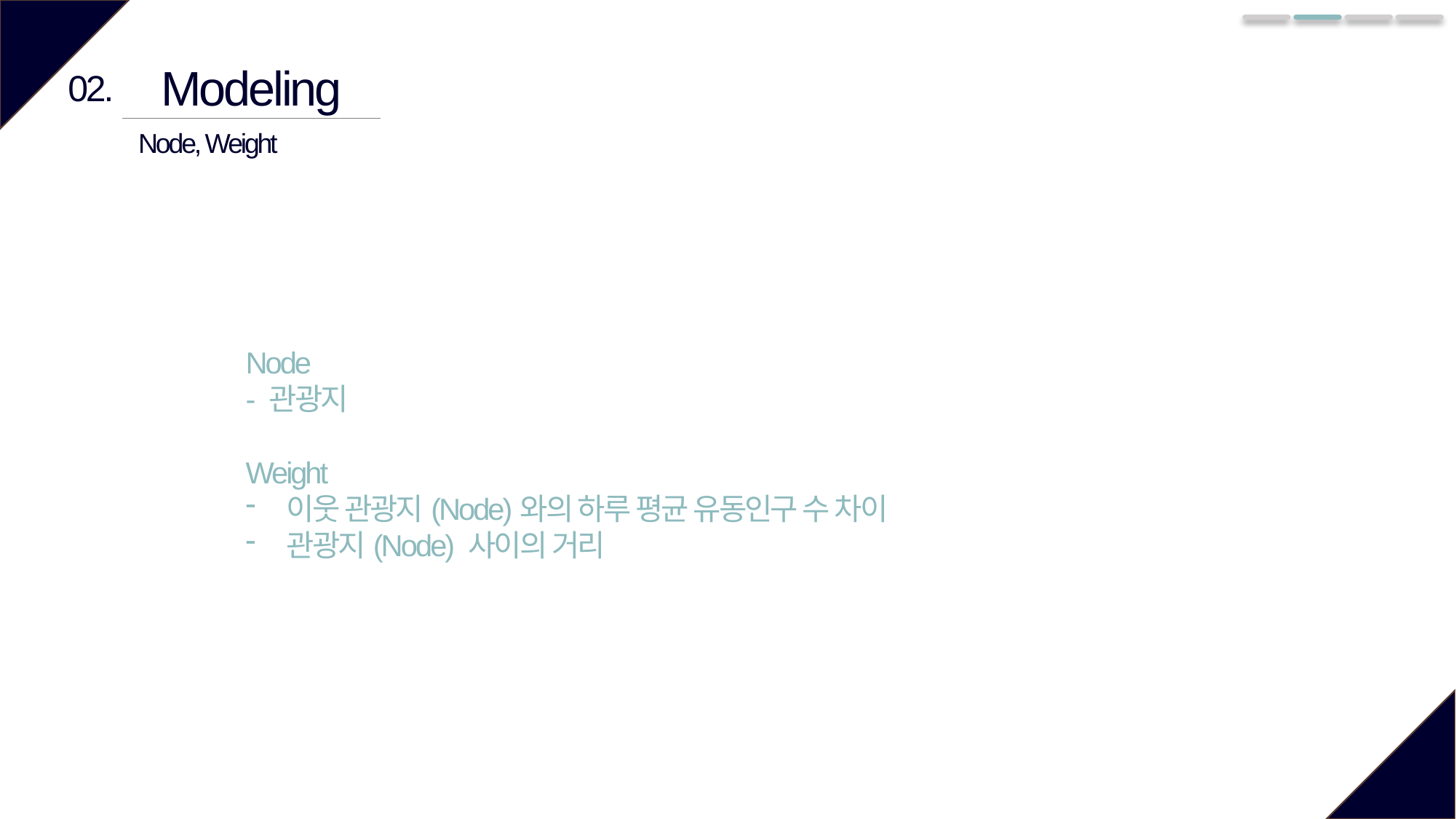

Modeling
02.
Node, Weight
Node
- 관광지

Weight
이웃 관광지(Node)와의 하루 평균 유동인구 수 차이
관광지(Node) 사이의 거리